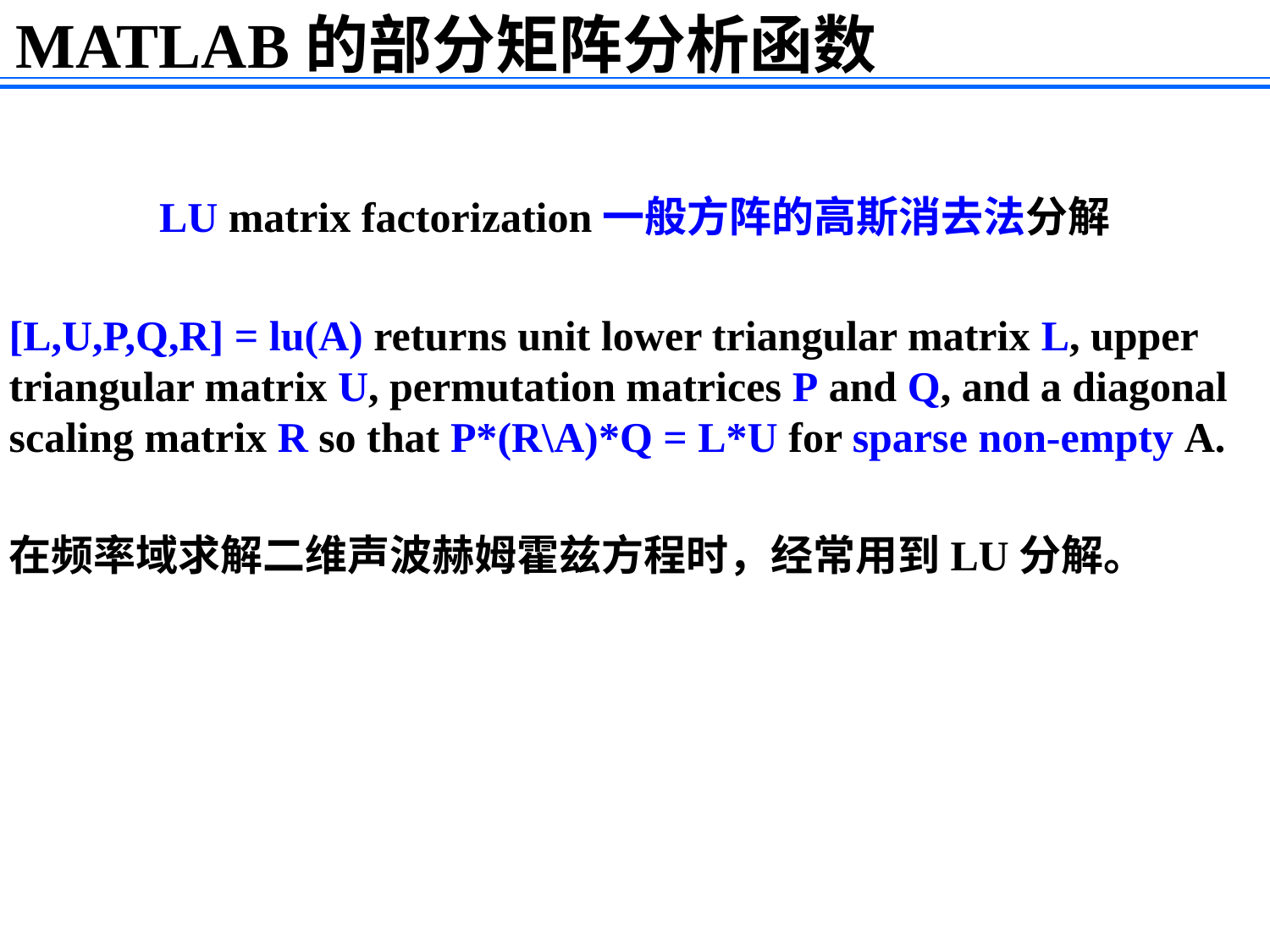

MATLAB的部分矩阵分析函数

LU matrix factorization一般方阵的高斯消去法分解

[L,U,P,Q,R] = lu(A) returns unit lower triangular matrix L, upper triangular matrix U, permutation matrices P and Q, and a diagonal scaling matrix R so that P*(R\A)*Q = L*U for sparse non-empty A.

在频率域求解二维声波赫姆霍兹方程时，经常用到LU分解。